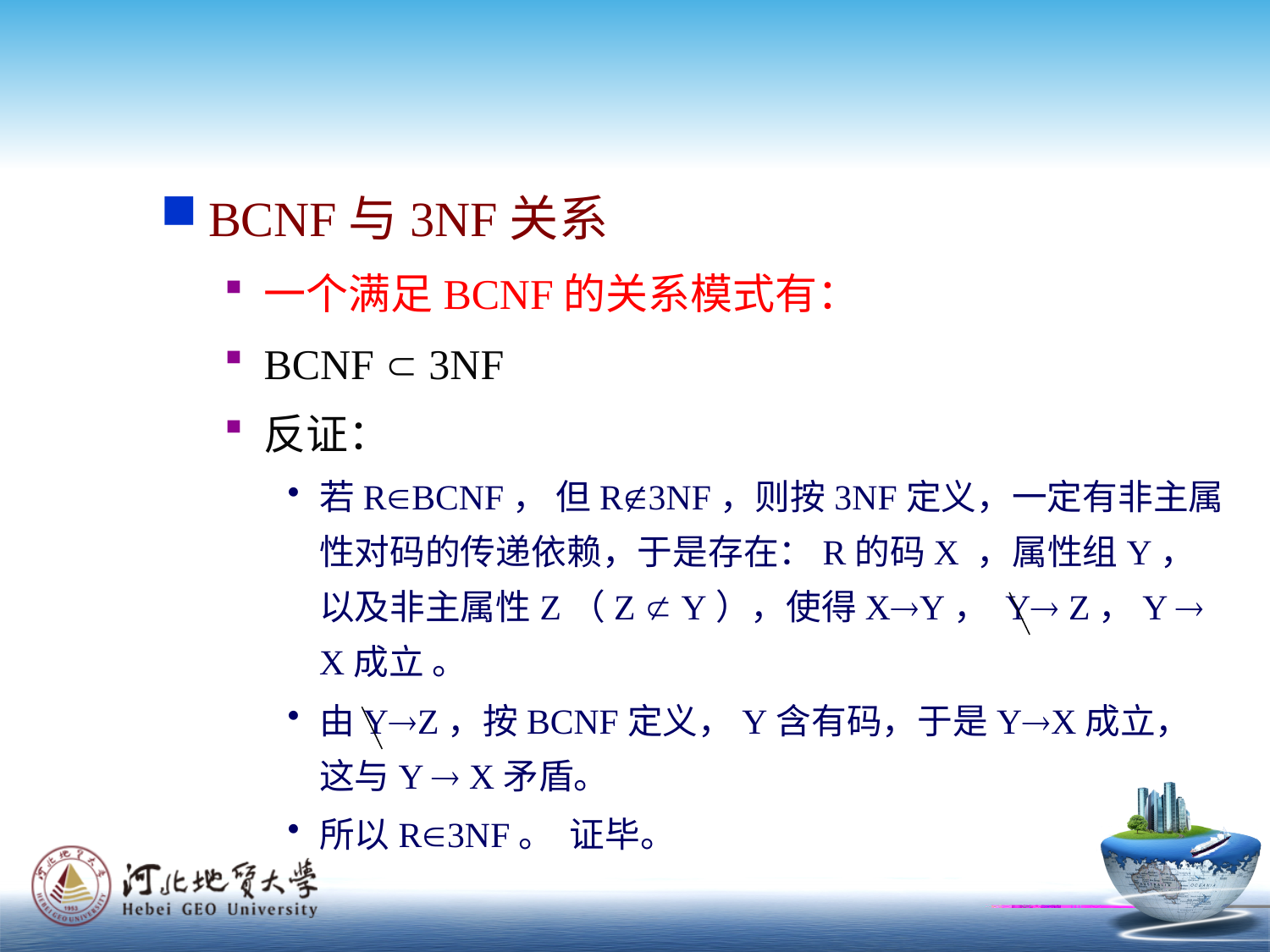

#
BCNF与3NF关系
一个满足BCNF的关系模式有：
BCNF ⊂ 3NF
反证：
若R∈BCNF， 但R∉3NF，则按3NF定义，一定有非主属性对码的传递依赖，于是存在：R的码X ，属性组Y，以及非主属性Z（Z ⊄ Y），使得X→Y， Y→ Z，Y → X成立 。
由Y→Z，按BCNF定义，Y含有码，于是Y→X成立，这与Y → X矛盾。
所以R∈3NF。  证毕。